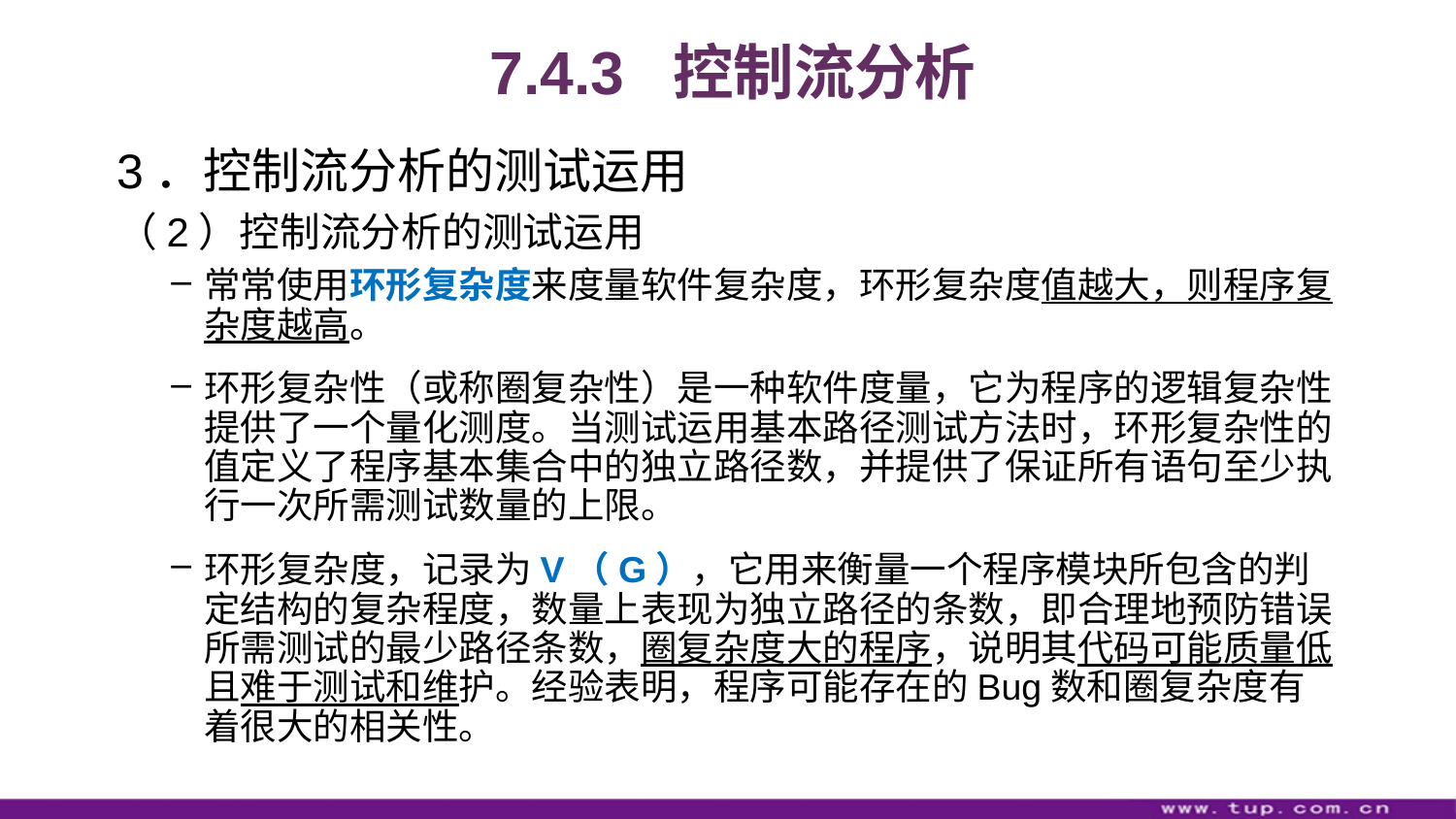

7.4.3  控制流分析
3．控制流分析的测试运用
（2）控制流分析的测试运用
常常使用环形复杂度来度量软件复杂度，环形复杂度值越大，则程序复杂度越高。
环形复杂性（或称圈复杂性）是一种软件度量，它为程序的逻辑复杂性提供了一个量化测度。当测试运用基本路径测试方法时，环形复杂性的值定义了程序基本集合中的独立路径数，并提供了保证所有语句至少执行一次所需测试数量的上限。
环形复杂度，记录为V（G），它用来衡量一个程序模块所包含的判定结构的复杂程度，数量上表现为独立路径的条数，即合理地预防错误所需测试的最少路径条数，圈复杂度大的程序，说明其代码可能质量低且难于测试和维护。经验表明，程序可能存在的Bug数和圈复杂度有着很大的相关性。